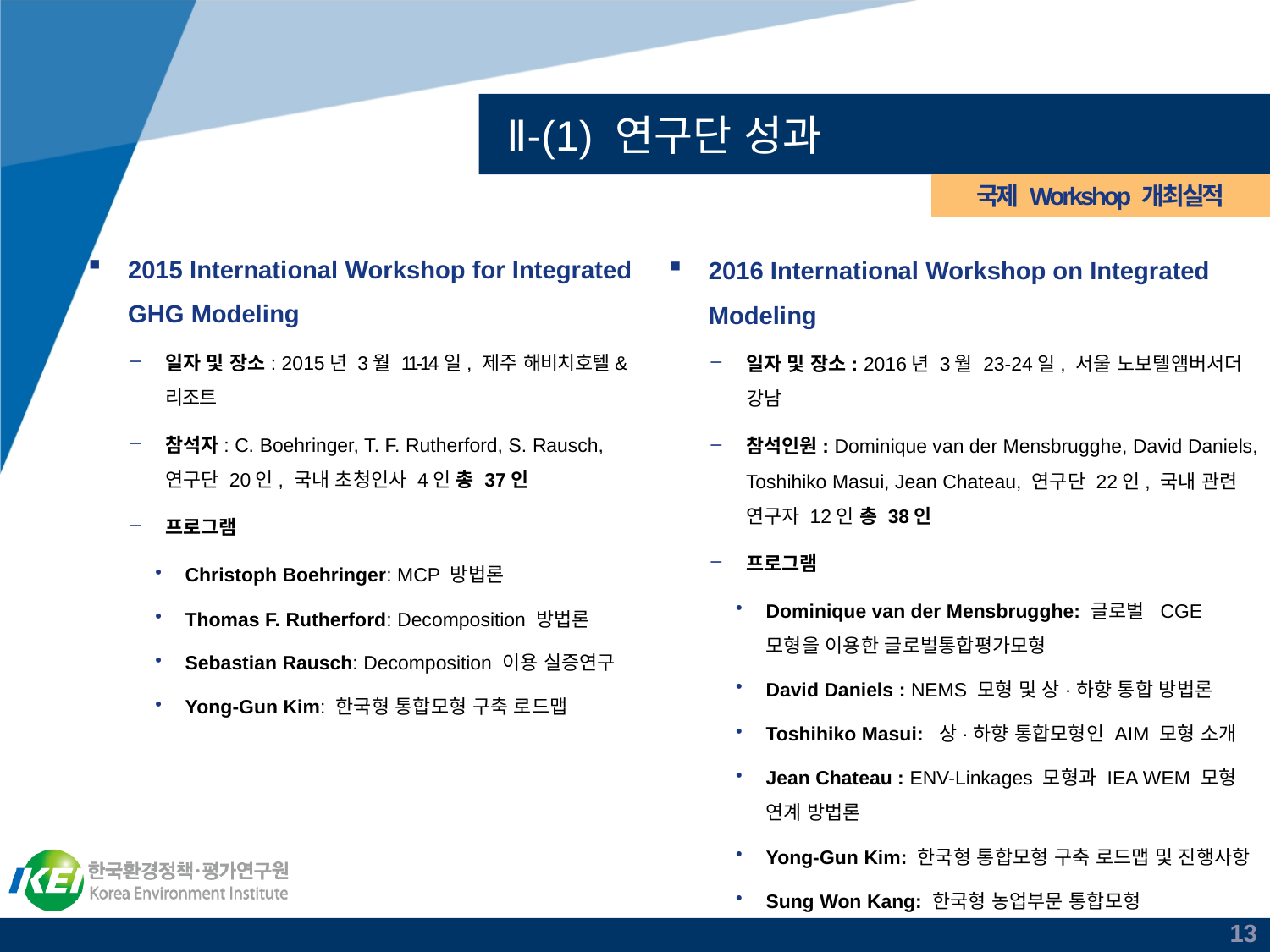

# Ⅱ-(1) 연구단 성과
국제 Workshop 개최실적
2015 International Workshop for Integrated GHG Modeling
일자 및 장소: 2015년 3월 11-14일, 제주 해비치호텔&리조트
참석자: C. Boehringer, T. F. Rutherford, S. Rausch, 연구단 20인, 국내 초청인사 4인 총 37인
프로그램
Christoph Boehringer: MCP 방법론
Thomas F. Rutherford: Decomposition 방법론
Sebastian Rausch: Decomposition 이용 실증연구
Yong-Gun Kim: 한국형 통합모형 구축 로드맵

2016 International Workshop on Integrated Modeling
일자 및 장소: 2016년 3월 23-24일, 서울 노보텔앰버서더 강남
참석인원: Dominique van der Mensbrugghe, David Daniels, Toshihiko Masui, Jean Chateau, 연구단 22인, 국내 관련 연구자 12인 총 38인
프로그램
Dominique van der Mensbrugghe: 글로벌  CGE 모형을 이용한 글로벌통합평가모형
David Daniels : NEMS 모형 및 상·하향 통합 방법론
Toshihiko Masui:  상·하향 통합모형인 AIM 모형 소개
Jean Chateau : ENV-Linkages 모형과 IEA WEM 모형 연계 방법론
Yong-Gun Kim: 한국형 통합모형 구축 로드맵 및 진행사항
Sung Won Kang: 한국형 농업부문 통합모형

13